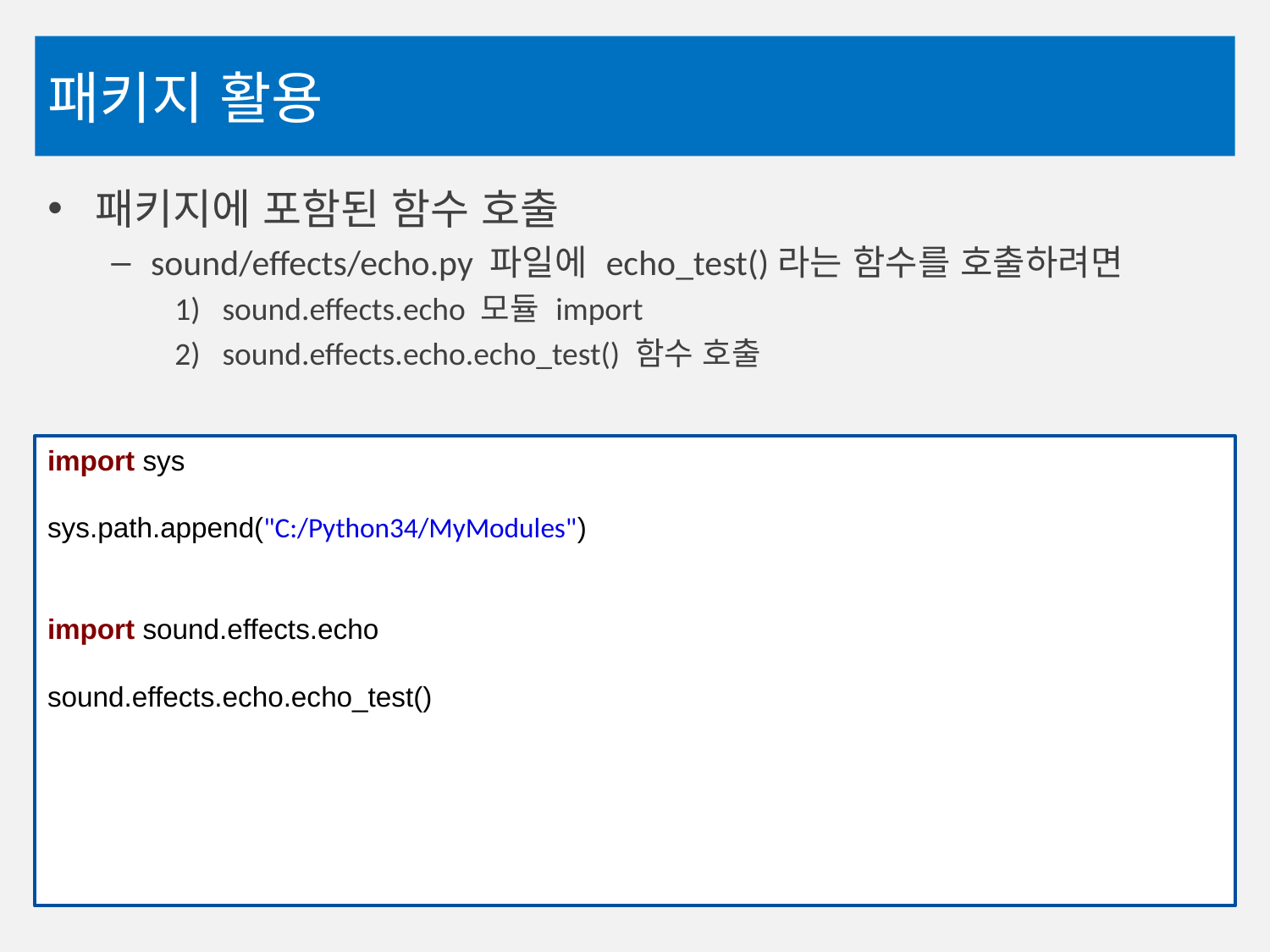

# 패키지 활용
패키지에 포함된 함수 호출
sound/effects/echo.py 파일에 echo_test()라는 함수를 호출하려면
sound.effects.echo 모듈 import
sound.effects.echo.echo_test() 함수 호출
import sys

sys.path.append("C:/Python34/MyModules")

import sound.effects.echo

sound.effects.echo.echo_test()